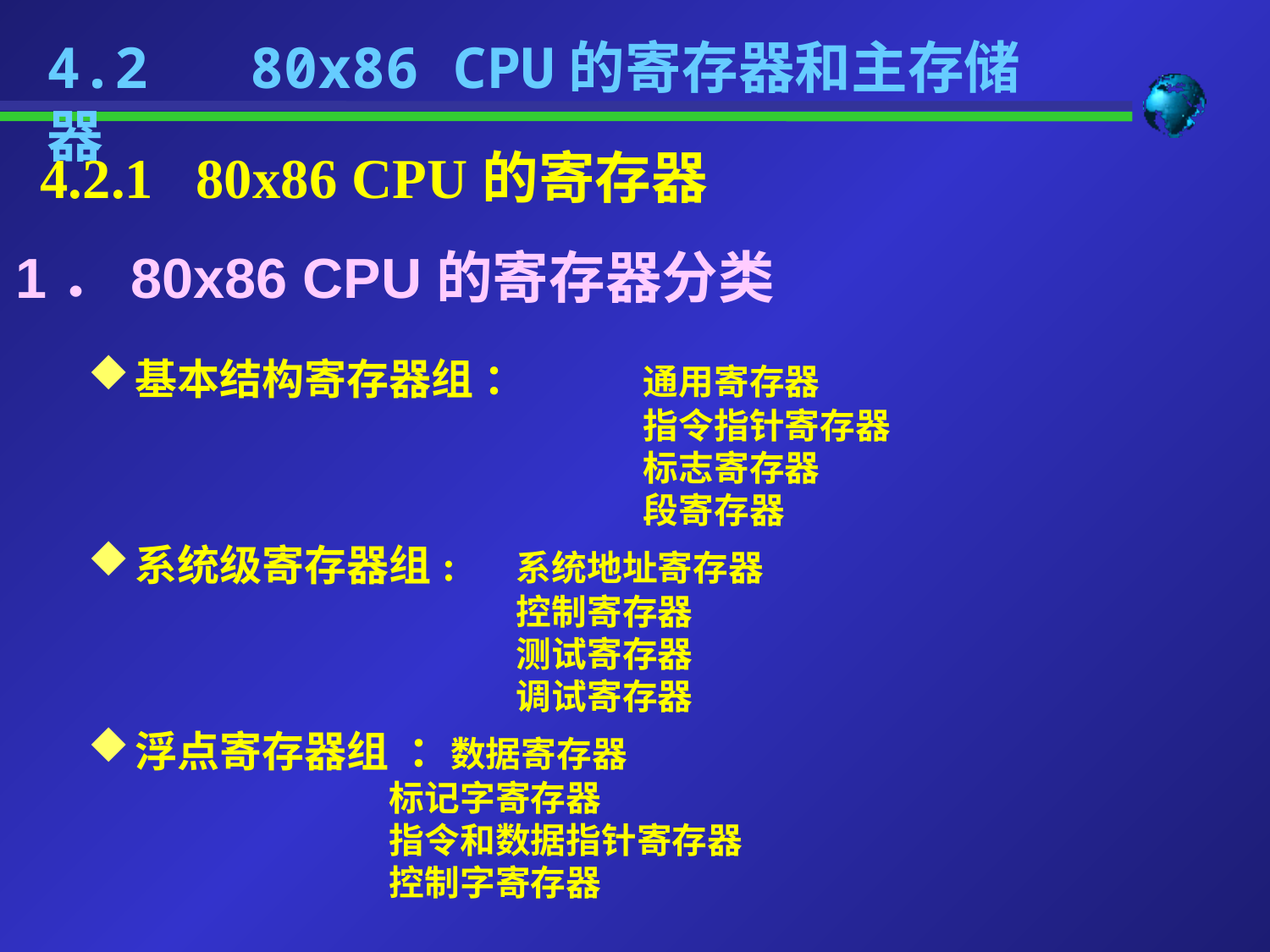

4.2   80x86 CPU的寄存器和主存储器
4.2.1   80x86 CPU的寄存器
1．80x86 CPU的寄存器分类
基本结构寄存器组 ：	通用寄存器
				指令指针寄存器
				标志寄存器
				段寄存器
系统级寄存器组:  	系统地址寄存器
			控制寄存器
			测试寄存器
			调试寄存器
浮点寄存器组  ：数据寄存器
		标记字寄存器
		指令和数据指针寄存器
		控制字寄存器
40